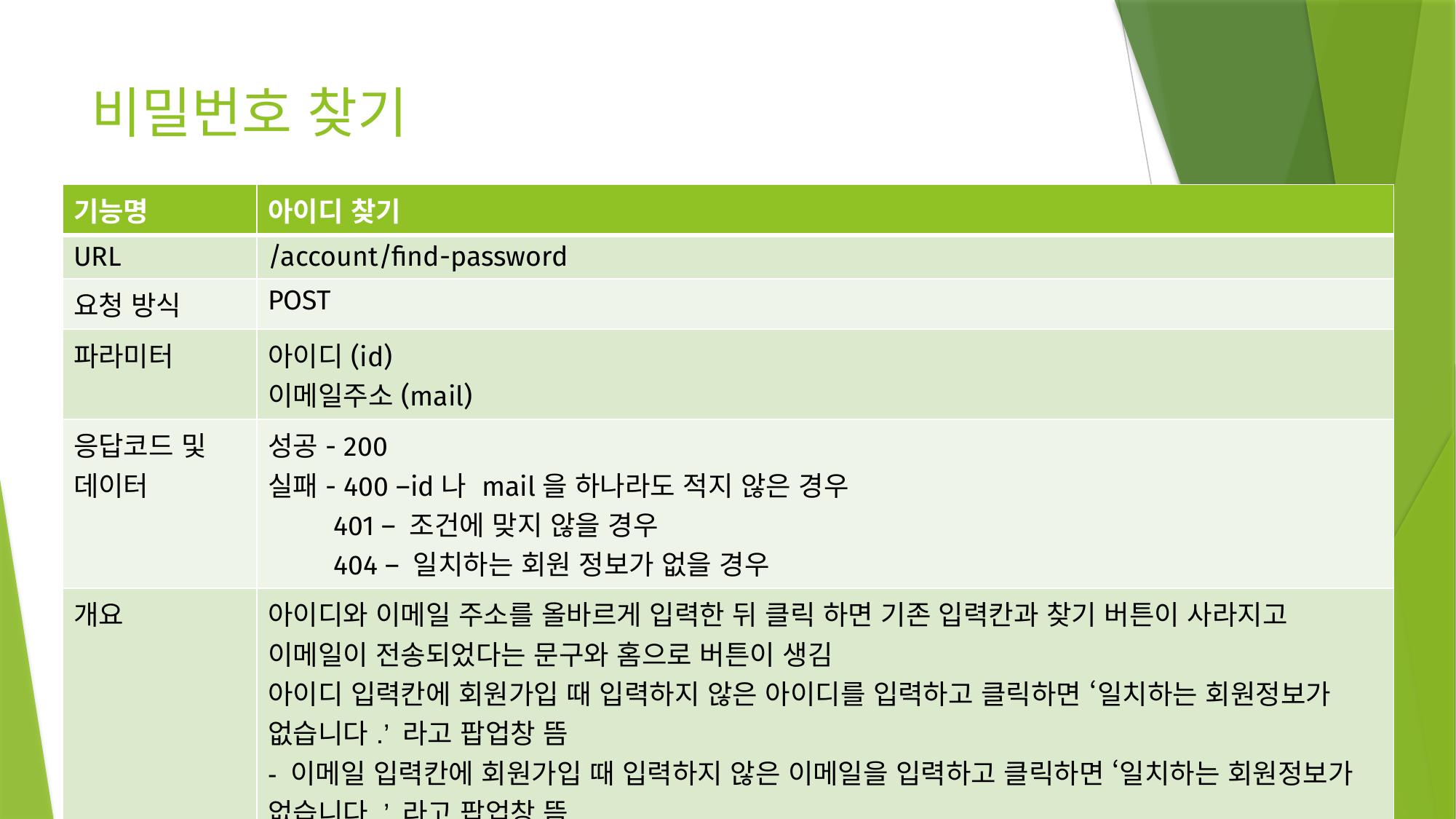

비밀번호 찾기
| 기능명 | 아이디 찾기 |
| --- | --- |
| URL | /account/find-password |
| 요청 방식 | POST |
| 파라미터 | 아이디(id) 이메일주소(mail) |
| 응답코드 및 데이터 | 성공- 200 실패- 400 –id나 mail을 하나라도 적지 않은 경우 401 – 조건에 맞지 않을 경우 404 – 일치하는 회원 정보가 없을 경우 |
| 개요 | 아이디와 이메일 주소를 올바르게 입력한 뒤 클릭 하면 기존 입력칸과 찾기 버튼이 사라지고 이메일이 전송되었다는 문구와 홈으로 버튼이 생김 아이디 입력칸에 회원가입 때 입력하지 않은 아이디를 입력하고 클릭하면 ‘일치하는 회원정보가 없습니다.’ 라고 팝업창 뜸 - 이메일 입력칸에 회원가입 때 입력하지 않은 이메일을 입력하고 클릭하면 ‘일치하는 회원정보가 없습니다.’ 라고 팝업창 뜸 - 이메일 입력칸에 @를 빼먹었을 때 클릭하면 ‘올바른 이메일 형식이 아닙니다.’ 라고 팝업창 뜸 |